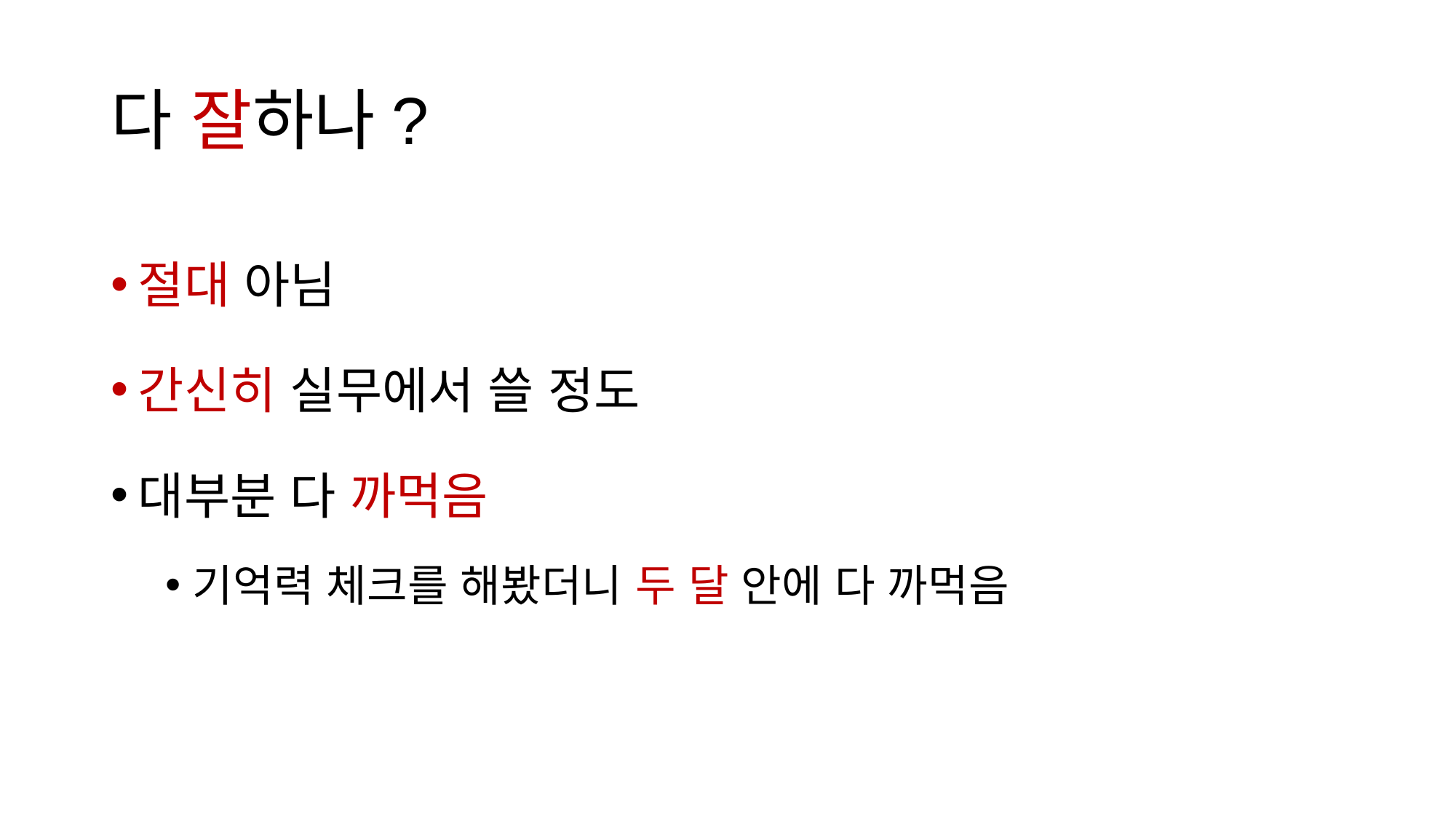

# 다 잘하나?
절대 아님
간신히 실무에서 쓸 정도
대부분 다 까먹음
기억력 체크를 해봤더니 두 달 안에 다 까먹음